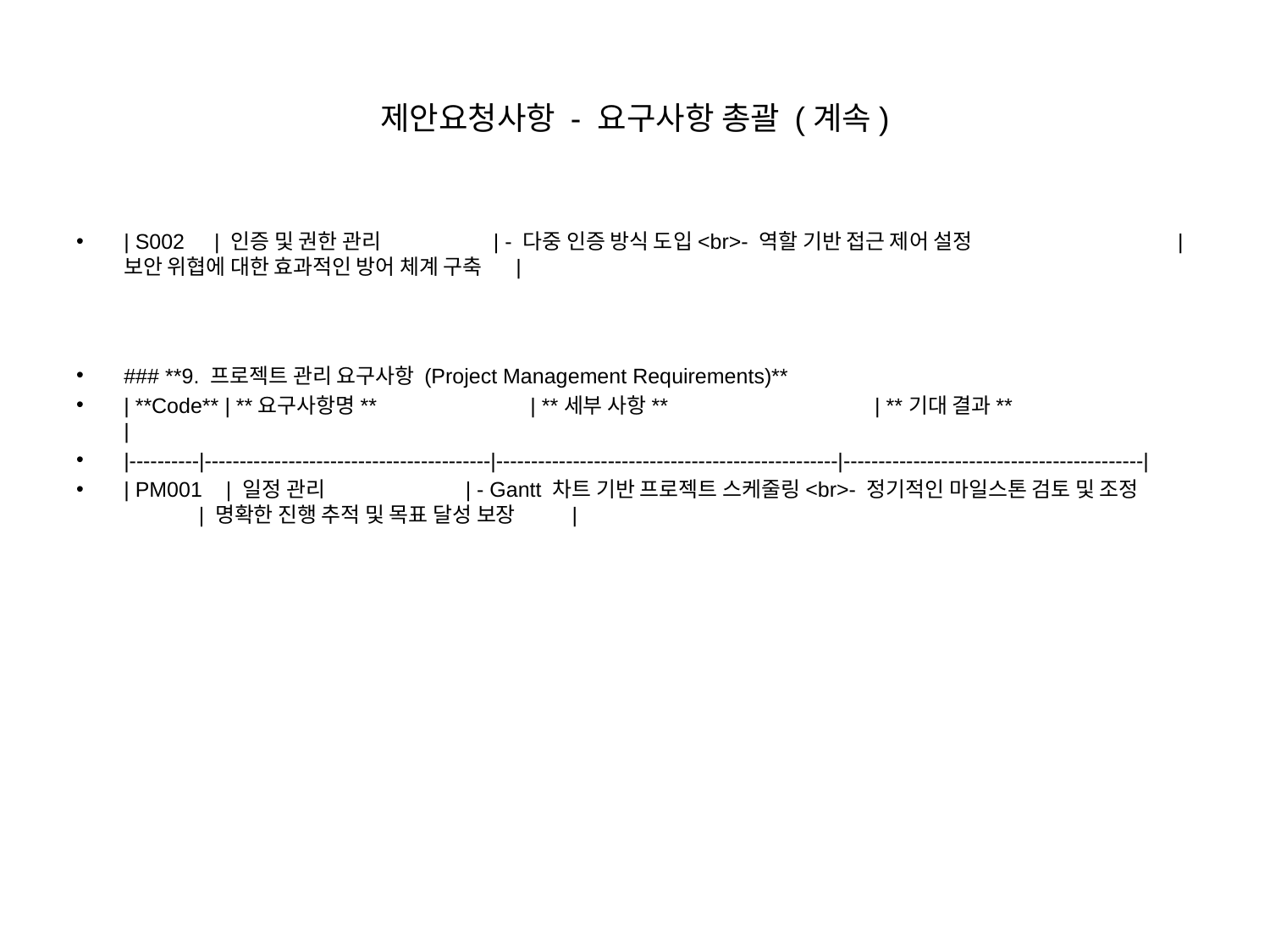

# 제안요청사항 - 요구사항 총괄 (계속)
| S002     | 인증 및 권한 관리                       | - 다중 인증 방식 도입<br>- 역할 기반 접근 제어 설정                                           | 보안 위협에 대한 효과적인 방어 체계 구축      |

### **9. 프로젝트 관리 요구사항 (Project Management Requirements)**
| **Code** | **요구사항명**                          | **세부 사항**                                   | **기대 결과**                              |
|----------|-----------------------------------------|-------------------------------------------------|-------------------------------------------|
| PM001    | 일정 관리                             | - Gantt 차트 기반 프로젝트 스케줄링<br>- 정기적인 마일스톤 검토 및 조정                           | 명확한 진행 추적 및 목표 달성 보장           |